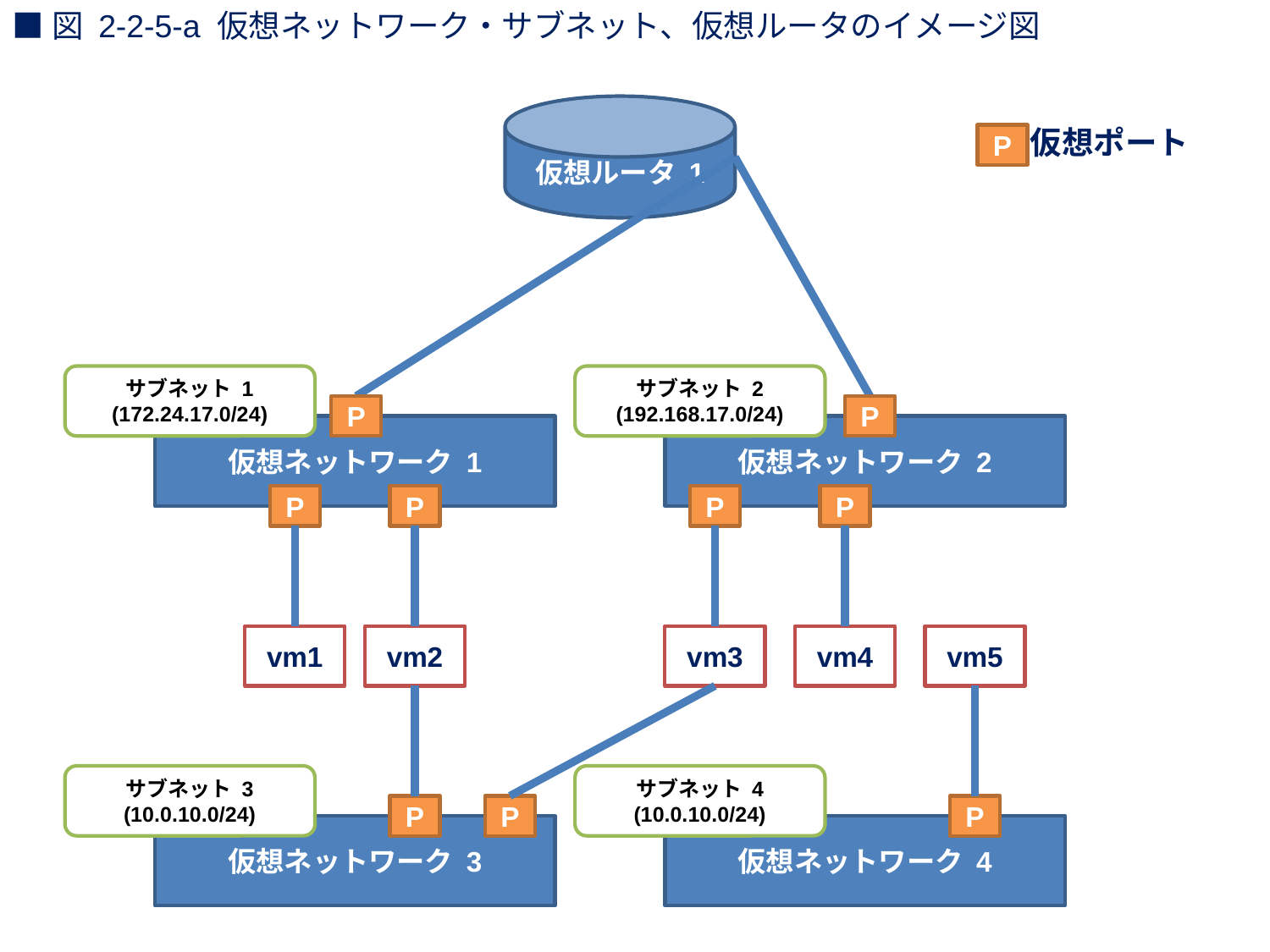

■図 2-2-5-a 仮想ネットワーク・サブネット、仮想ルータのイメージ図
仮想ルータ 1
仮想ポート
P
サブネット 1
(172.24.17.0/24)
サブネット 2
(192.168.17.0/24)
P
P
仮想ネットワーク 1
仮想ネットワーク 2
P
P
P
P
vm1
vm2
vm3
vm4
vm5
サブネット 3
(10.0.10.0/24)
サブネット 4
(10.0.10.0/24)
P
P
P
仮想ネットワーク 3
仮想ネットワーク 4